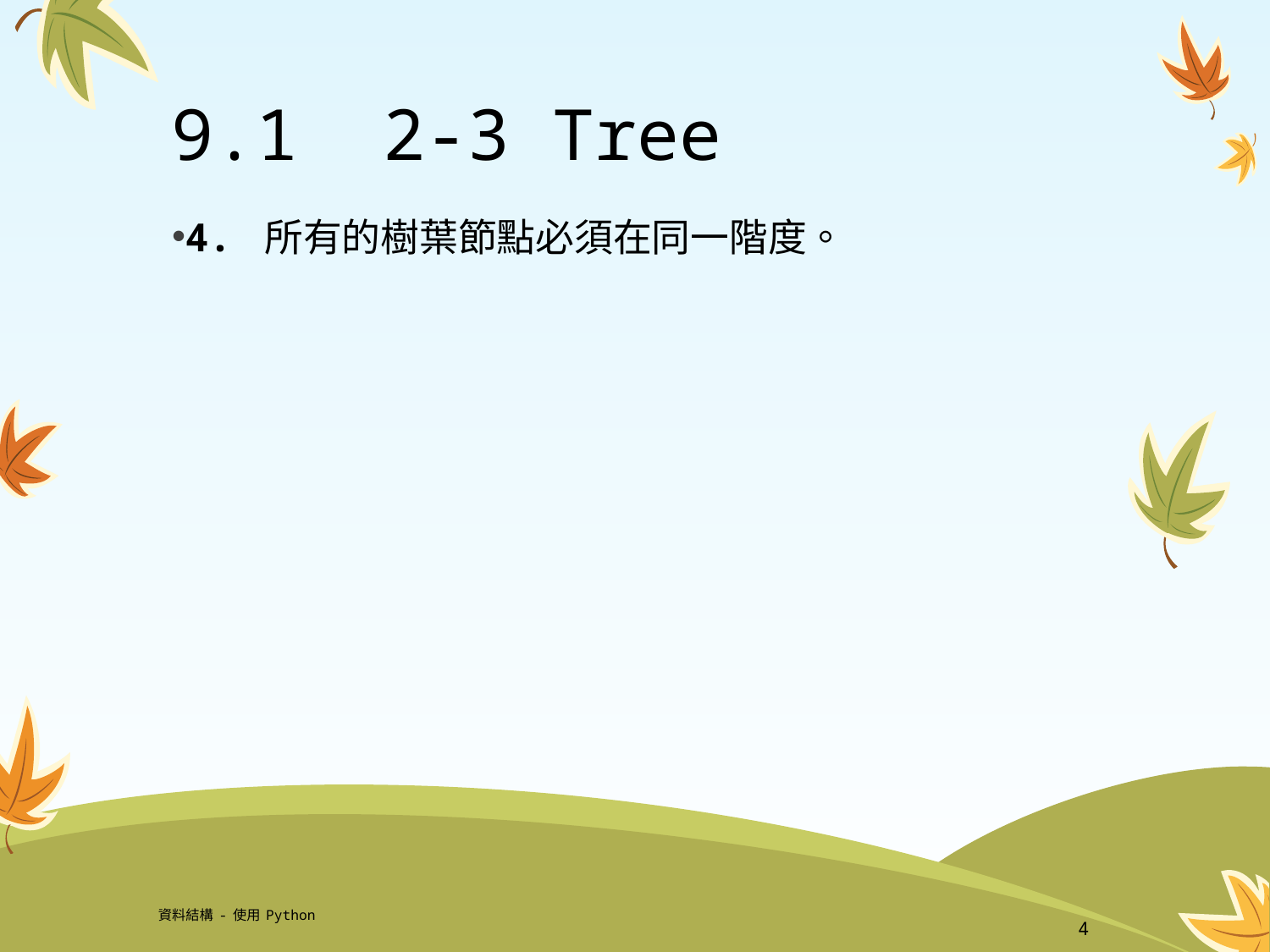

# 9.1  2-3 Tree
4. 所有的樹葉節點必須在同一階度。
資料結構-使用Python
4